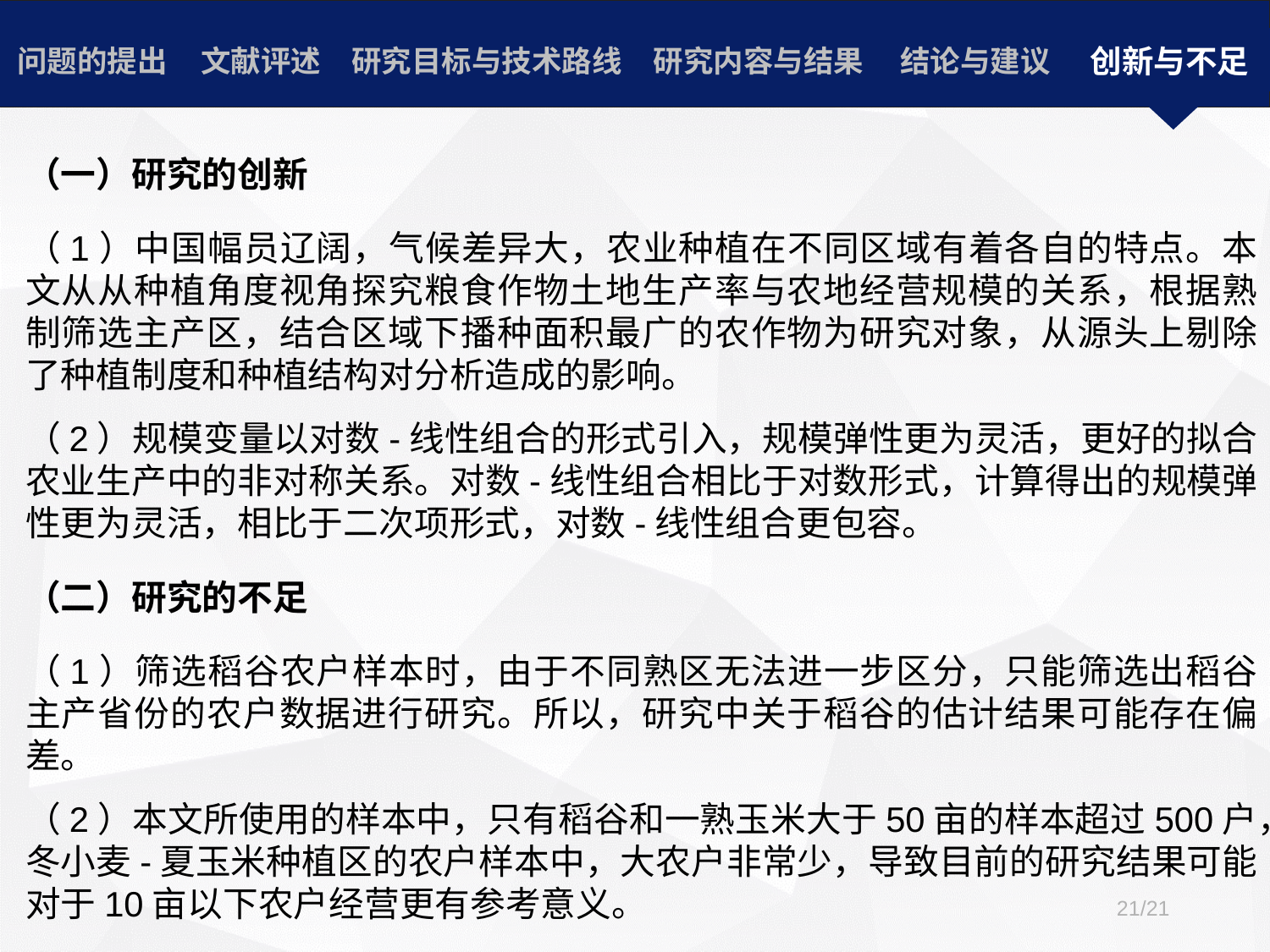

| 问题的提出 | 文献评述 | 研究目标与技术路线 | 研究内容与结果 | 结论与建议 | 创新与不足 |
| --- | --- | --- | --- | --- | --- |

（一）研究的创新
（1）中国幅员辽阔，气候差异大，农业种植在不同区域有着各自的特点。本文从从种植角度视角探究粮食作物土地生产率与农地经营规模的关系，根据熟制筛选主产区，结合区域下播种面积最广的农作物为研究对象，从源头上剔除了种植制度和种植结构对分析造成的影响。
（2）规模变量以对数-线性组合的形式引入，规模弹性更为灵活，更好的拟合农业生产中的非对称关系。对数-线性组合相比于对数形式，计算得出的规模弹性更为灵活，相比于二次项形式，对数-线性组合更包容。
（二）研究的不足
（1）筛选稻谷农户样本时，由于不同熟区无法进一步区分，只能筛选出稻谷主产省份的农户数据进行研究。所以，研究中关于稻谷的估计结果可能存在偏差。
（2）本文所使用的样本中，只有稻谷和一熟玉米大于50亩的样本超过500户，冬小麦-夏玉米种植区的农户样本中，大农户非常少，导致目前的研究结果可能对于10亩以下农户经营更有参考意义。
21/21